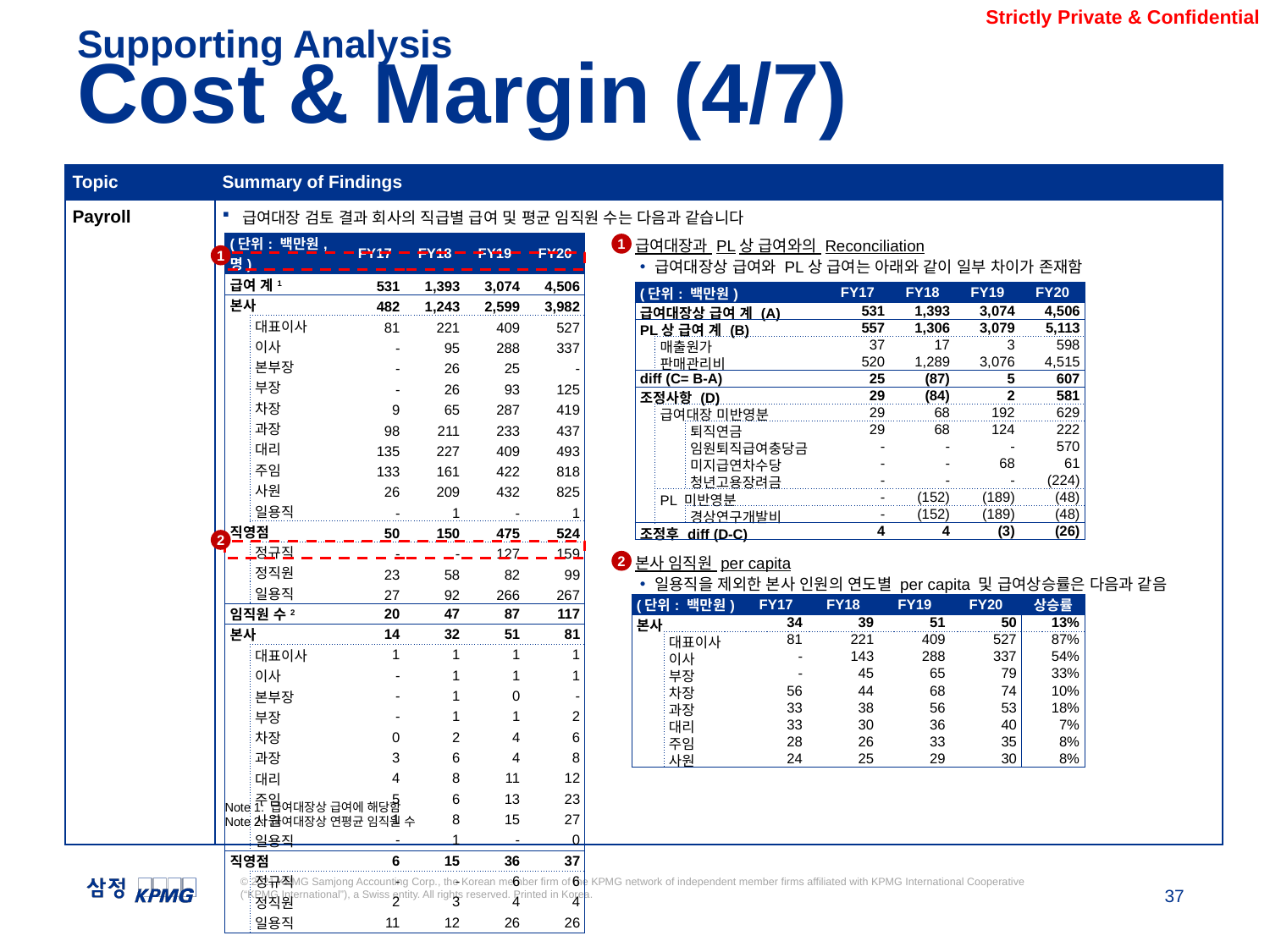

Supporting Analysis
Cost & Margin (4/7)
| Topic | Summary of Findings |
| --- | --- |
| Payroll | 급여대장 검토 결과 회사의 직급별 급여 및 평균 임직원 수는 다음과 같습니다 |
| (단위: 백만원, 명) |  | FY17 | FY18 | FY19 | FY20 |
| --- | --- | --- | --- | --- | --- |
| 급여 계1 |  | 531 | 1,393 | 3,074 | 4,506 |
| 본사 |  | 482 | 1,243 | 2,599 | 3,982 |
|  | 대표이사 | 81 | 221 | 409 | 527 |
|  | 이사 | - | 95 | 288 | 337 |
|  | 본부장 | - | 26 | 25 | - |
|  | 부장 | - | 26 | 93 | 125 |
|  | 차장 | 9 | 65 | 287 | 419 |
|  | 과장 | 98 | 211 | 233 | 437 |
|  | 대리 | 135 | 227 | 409 | 493 |
|  | 주임 | 133 | 161 | 422 | 818 |
|  | 사원 | 26 | 209 | 432 | 825 |
|  | 일용직 | - | 1 | - | 1 |
| 직영점 |  | 50 | 150 | 475 | 524 |
|  | 정규직 | - | - | 127 | 159 |
|  | 정직원 | 23 | 58 | 82 | 99 |
|  | 일용직 | 27 | 92 | 266 | 267 |
| 임직원 수2 |  | 20 | 47 | 87 | 117 |
| 본사 |  | 14 | 32 | 51 | 81 |
|  | 대표이사 | 1 | 1 | 1 | 1 |
|  | 이사 | - | 1 | 1 | 1 |
|  | 본부장 | - | 1 | 0 | - |
|  | 부장 | - | 1 | 1 | 2 |
|  | 차장 | 0 | 2 | 4 | 6 |
|  | 과장 | 3 | 6 | 4 | 8 |
|  | 대리 | 4 | 8 | 11 | 12 |
|  | 주임 | 5 | 6 | 13 | 23 |
|  | 사원 | 1 | 8 | 15 | 27 |
|  | 일용직 | - | 1 | - | 0 |
| 직영점 |  | 6 | 15 | 36 | 37 |
|  | 정규직 | - | - | 6 | 6 |
|  | 정직원 | 2 | 3 | 4 | 4 |
|  | 일용직 | 11 | 12 | 26 | 26 |
1
급여대장과 PL상 급여와의 Reconciliation
급여대장상 급여와 PL상 급여는 아래와 같이 일부 차이가 존재함
1

| (단위: 백만원) |  |  | FY17 | FY18 | FY19 | FY20 |
| --- | --- | --- | --- | --- | --- | --- |
| 급여대장상 급여 계 (A) |  |  | 531 | 1,393 | 3,074 | 4,506 |
| PL상 급여 계 (B) |  |  | 557 | 1,306 | 3,079 | 5,113 |
|  | 매출원가 |  | 37 | 17 | 3 | 598 |
|  | 판매관리비 |  | 520 | 1,289 | 3,076 | 4,515 |
| diff (C= B-A) |  |  | 25 | (87) | 5 | 607 |
| 조정사항 (D) |  |  | 29 | (84) | 2 | 581 |
|  | 급여대장 미반영분 |  | 29 | 68 | 192 | 629 |
|  |  | 퇴직연금 | 29 | 68 | 124 | 222 |
|  |  | 임원퇴직급여충당금 | - | - | - | 570 |
|  |  | 미지급연차수당 | - | - | 68 | 61 |
|  |  | 청년고용장려금 | - | - | - | (224) |
|  | PL 미반영분 |  | - | (152) | (189) | (48) |
|  |  | 경상연구개발비 | - | (152) | (189) | (48) |
| 조정후 diff (D-C) |  |  | 4 | 4 | (3) | (26) |
2

2
본사 임직원 per capita
일용직을 제외한 본사 인원의 연도별 per capita 및 급여상승률은 다음과 같음
| (단위: 백만원) |  | FY17 | FY18 | FY19 | FY20 | 상승률 |
| --- | --- | --- | --- | --- | --- | --- |
| 본사 |  | 34 | 39 | 51 | 50 | 13% |
|  | 대표이사 | 81 | 221 | 409 | 527 | 87% |
|  | 이사 | - | 143 | 288 | 337 | 54% |
|  | 부장 | - | 45 | 65 | 79 | 33% |
|  | 차장 | 56 | 44 | 68 | 74 | 10% |
|  | 과장 | 33 | 38 | 56 | 53 | 18% |
|  | 대리 | 33 | 30 | 36 | 40 | 7% |
|  | 주임 | 28 | 26 | 33 | 35 | 8% |
|  | 사원 | 24 | 25 | 29 | 30 | 8% |
Note 1: 급여대장상 급여에 해당함
Note 2: 급여대장상 연평균 임직원 수